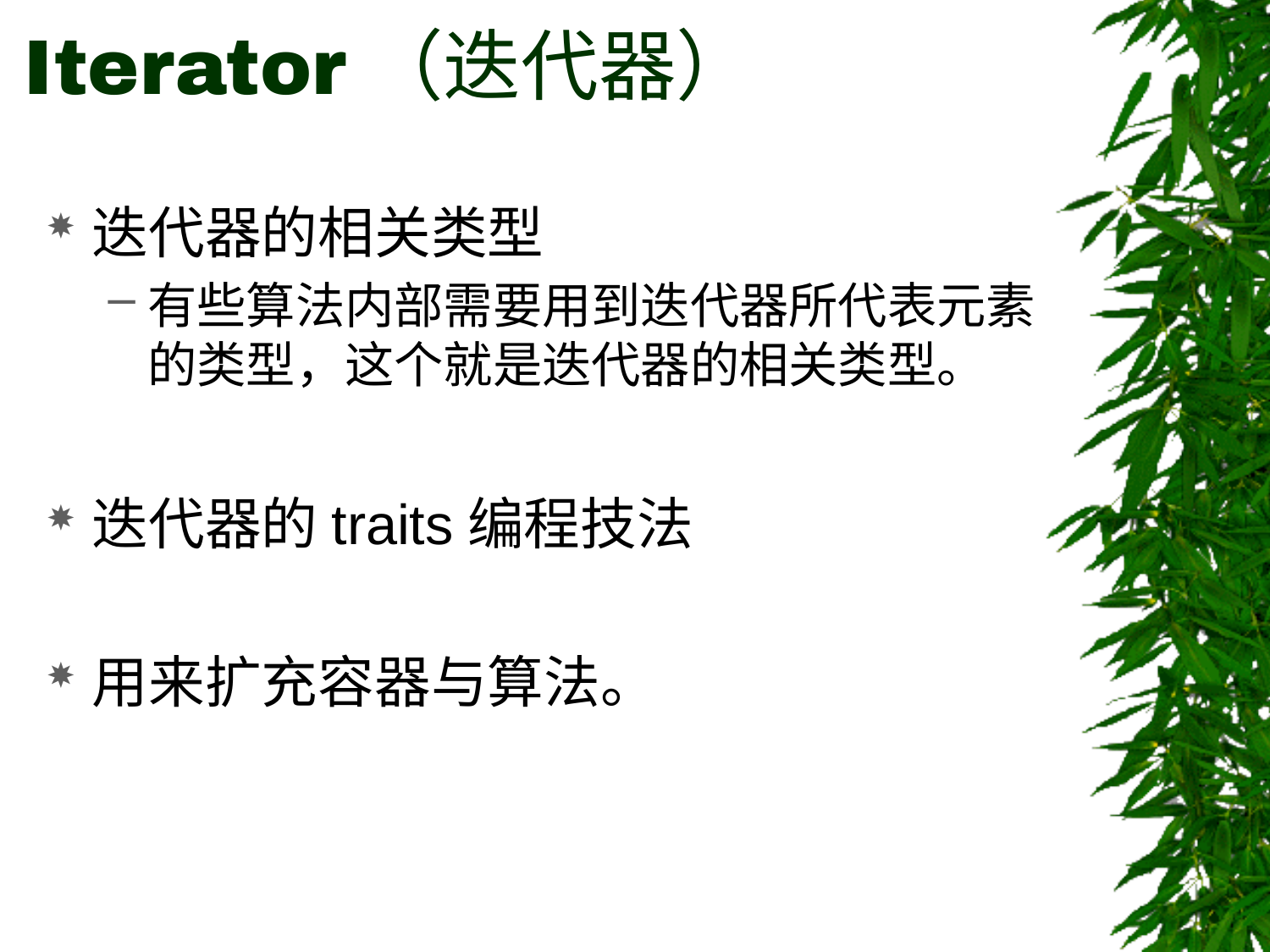

# Iterator（迭代器）
迭代器的相关类型
有些算法内部需要用到迭代器所代表元素的类型，这个就是迭代器的相关类型。

迭代器的traits编程技法

用来扩充容器与算法。